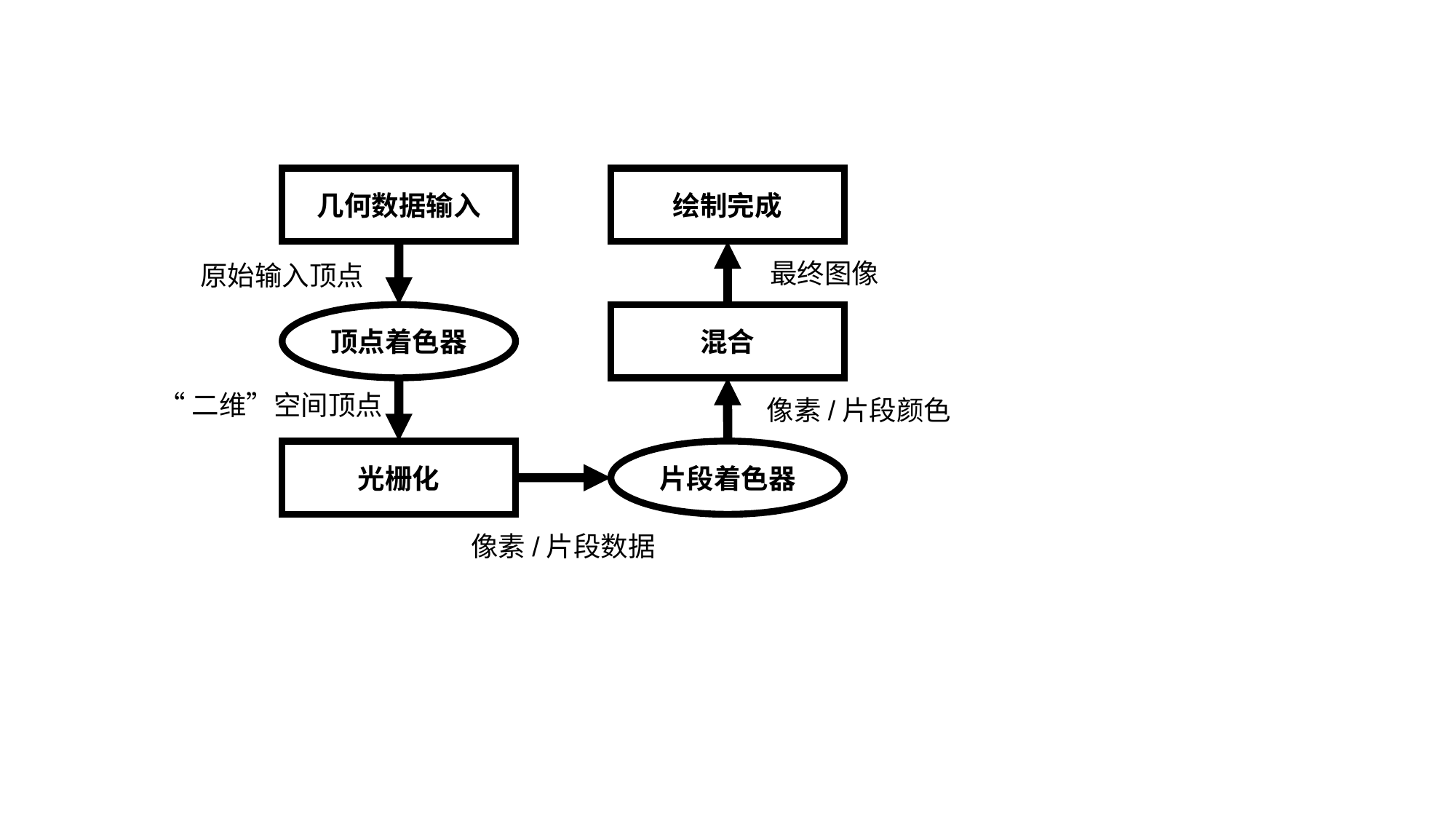

几何数据输入
绘制完成
最终图像
原始输入顶点
混合
顶点着色器
“二维”空间顶点
像素/片段颜色
片段着色器
光栅化
像素/片段数据